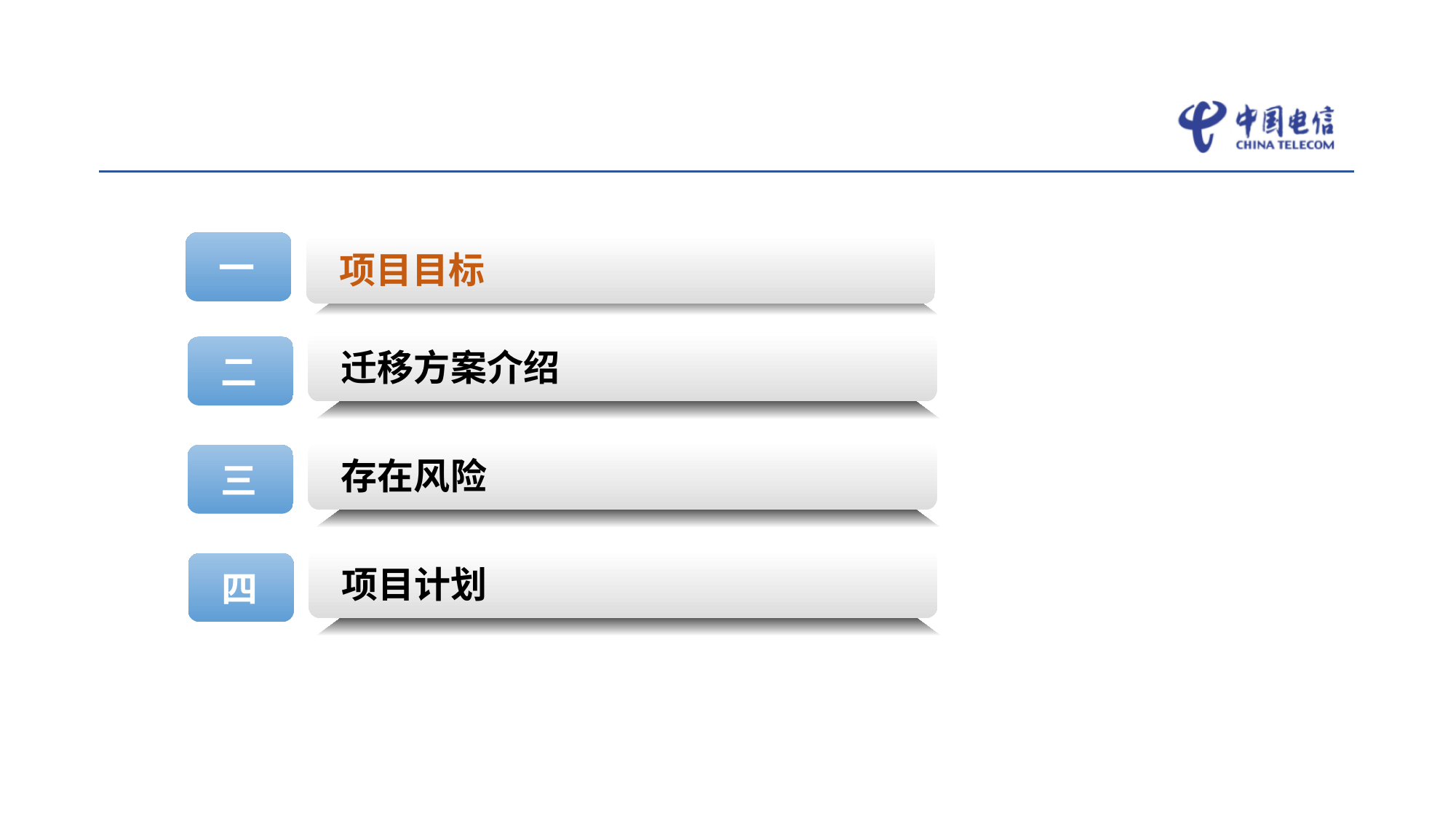

一
项目目标

迁移方案介绍

二
存在风险

三
项目计划

四